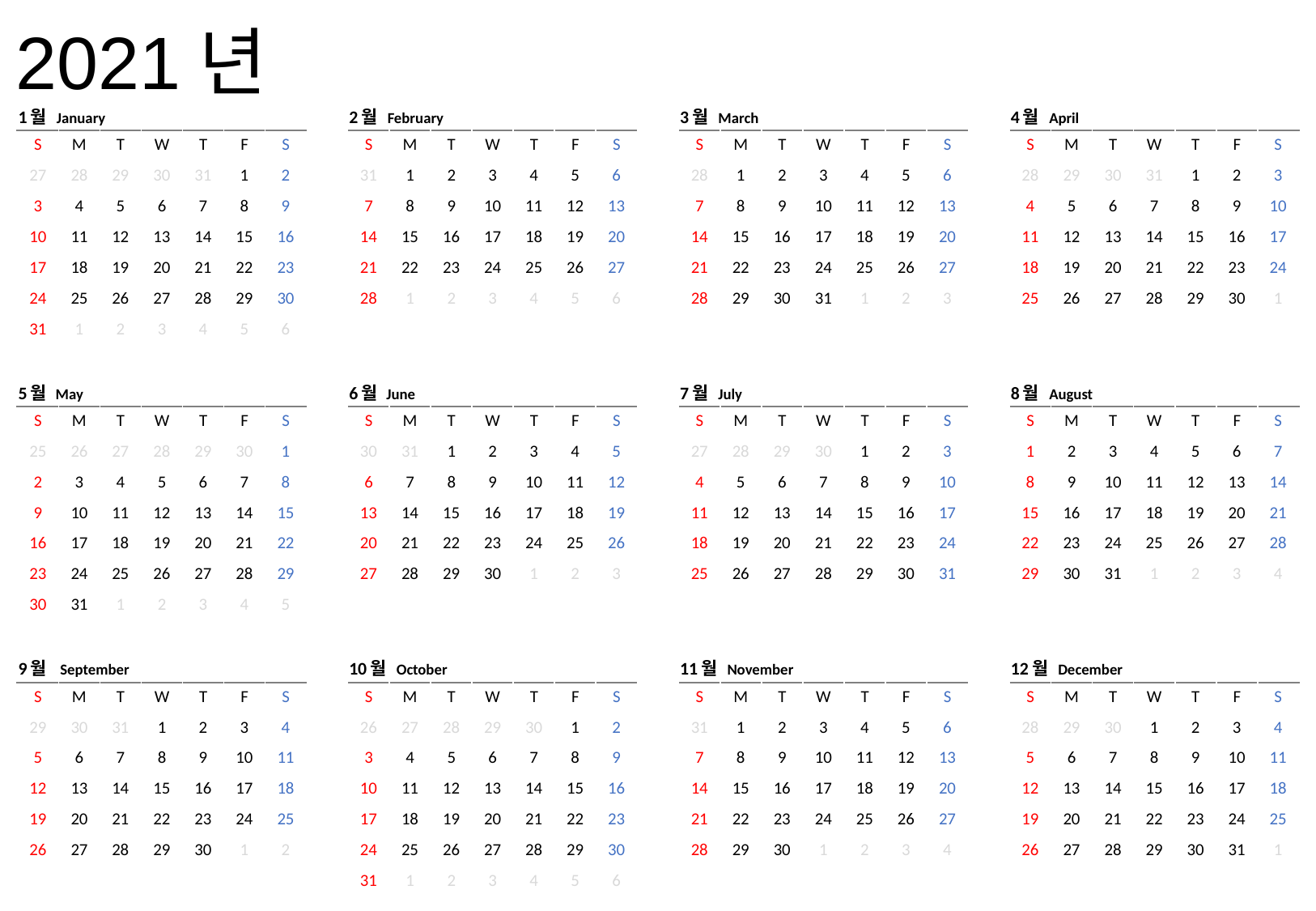

2021년
| 1월 January |  |  |  |  |  |  |  | 2월 February |  |  |  |  |  |  |  | 3월 March |  |  |  |  |  |  |  | 4월 April |  |  |  |  |  |  |
| --- | --- | --- | --- | --- | --- | --- | --- | --- | --- | --- | --- | --- | --- | --- | --- | --- | --- | --- | --- | --- | --- | --- | --- | --- | --- | --- | --- | --- | --- | --- |
| S | M | T | W | T | F | S |  | S | M | T | W | T | F | S |  | S | M | T | W | T | F | S |  | S | M | T | W | T | F | S |
| 27 | 28 | 29 | 30 | 31 | 1 | 2 |  | 31 | 1 | 2 | 3 | 4 | 5 | 6 |  | 28 | 1 | 2 | 3 | 4 | 5 | 6 |  | 28 | 29 | 30 | 31 | 1 | 2 | 3 |
| 3 | 4 | 5 | 6 | 7 | 8 | 9 |  | 7 | 8 | 9 | 10 | 11 | 12 | 13 |  | 7 | 8 | 9 | 10 | 11 | 12 | 13 |  | 4 | 5 | 6 | 7 | 8 | 9 | 10 |
| 10 | 11 | 12 | 13 | 14 | 15 | 16 |  | 14 | 15 | 16 | 17 | 18 | 19 | 20 |  | 14 | 15 | 16 | 17 | 18 | 19 | 20 |  | 11 | 12 | 13 | 14 | 15 | 16 | 17 |
| 17 | 18 | 19 | 20 | 21 | 22 | 23 |  | 21 | 22 | 23 | 24 | 25 | 26 | 27 |  | 21 | 22 | 23 | 24 | 25 | 26 | 27 |  | 18 | 19 | 20 | 21 | 22 | 23 | 24 |
| 24 | 25 | 26 | 27 | 28 | 29 | 30 |  | 28 | 1 | 2 | 3 | 4 | 5 | 6 |  | 28 | 29 | 30 | 31 | 1 | 2 | 3 |  | 25 | 26 | 27 | 28 | 29 | 30 | 1 |
| 31 | 1 | 2 | 3 | 4 | 5 | 6 |  |  |  |  |  |  |  |  |  |  |  |  |  |  |  |  |  |  |  |  |  |  |  |  |
|  |  |  |  |  |  |  |  |  |  |  |  |  |  |  |  |  |  |  |  |  |  |  |  |  |  |  |  |  |  |  |
| 5월 May |  |  |  |  |  |  |  | 6월 June |  |  |  |  |  |  |  | 7월 July |  |  |  |  |  |  |  | 8월 August |  |  |  |  |  |  |
| S | M | T | W | T | F | S |  | S | M | T | W | T | F | S |  | S | M | T | W | T | F | S |  | S | M | T | W | T | F | S |
| 25 | 26 | 27 | 28 | 29 | 30 | 1 |  | 30 | 31 | 1 | 2 | 3 | 4 | 5 |  | 27 | 28 | 29 | 30 | 1 | 2 | 3 |  | 1 | 2 | 3 | 4 | 5 | 6 | 7 |
| 2 | 3 | 4 | 5 | 6 | 7 | 8 |  | 6 | 7 | 8 | 9 | 10 | 11 | 12 |  | 4 | 5 | 6 | 7 | 8 | 9 | 10 |  | 8 | 9 | 10 | 11 | 12 | 13 | 14 |
| 9 | 10 | 11 | 12 | 13 | 14 | 15 |  | 13 | 14 | 15 | 16 | 17 | 18 | 19 |  | 11 | 12 | 13 | 14 | 15 | 16 | 17 |  | 15 | 16 | 17 | 18 | 19 | 20 | 21 |
| 16 | 17 | 18 | 19 | 20 | 21 | 22 |  | 20 | 21 | 22 | 23 | 24 | 25 | 26 |  | 18 | 19 | 20 | 21 | 22 | 23 | 24 |  | 22 | 23 | 24 | 25 | 26 | 27 | 28 |
| 23 | 24 | 25 | 26 | 27 | 28 | 29 |  | 27 | 28 | 29 | 30 | 1 | 2 | 3 |  | 25 | 26 | 27 | 28 | 29 | 30 | 31 |  | 29 | 30 | 31 | 1 | 2 | 3 | 4 |
| 30 | 31 | 1 | 2 | 3 | 4 | 5 |  |  |  |  |  |  |  |  |  |  |  |  |  |  |  |  |  |  |  |  |  |  |  |  |
|  |  |  |  |  |  |  |  |  |  |  |  |  |  |  |  |  |  |  |  |  |  |  |  |  |  |  |  |  |  |  |
| 9월 September |  |  |  |  |  |  |  | 10월 October |  |  |  |  |  |  |  | 11월 November |  |  |  |  |  |  |  | 12월 December |  |  |  |  |  |  |
| S | M | T | W | T | F | S |  | S | M | T | W | T | F | S |  | S | M | T | W | T | F | S |  | S | M | T | W | T | F | S |
| 29 | 30 | 31 | 1 | 2 | 3 | 4 |  | 26 | 27 | 28 | 29 | 30 | 1 | 2 |  | 31 | 1 | 2 | 3 | 4 | 5 | 6 |  | 28 | 29 | 30 | 1 | 2 | 3 | 4 |
| 5 | 6 | 7 | 8 | 9 | 10 | 11 |  | 3 | 4 | 5 | 6 | 7 | 8 | 9 |  | 7 | 8 | 9 | 10 | 11 | 12 | 13 |  | 5 | 6 | 7 | 8 | 9 | 10 | 11 |
| 12 | 13 | 14 | 15 | 16 | 17 | 18 |  | 10 | 11 | 12 | 13 | 14 | 15 | 16 |  | 14 | 15 | 16 | 17 | 18 | 19 | 20 |  | 12 | 13 | 14 | 15 | 16 | 17 | 18 |
| 19 | 20 | 21 | 22 | 23 | 24 | 25 |  | 17 | 18 | 19 | 20 | 21 | 22 | 23 |  | 21 | 22 | 23 | 24 | 25 | 26 | 27 |  | 19 | 20 | 21 | 22 | 23 | 24 | 25 |
| 26 | 27 | 28 | 29 | 30 | 1 | 2 |  | 24 | 25 | 26 | 27 | 28 | 29 | 30 |  | 28 | 29 | 30 | 1 | 2 | 3 | 4 |  | 26 | 27 | 28 | 29 | 30 | 31 | 1 |
|  |  |  |  |  |  |  |  | 31 | 1 | 2 | 3 | 4 | 5 | 6 |  |  |  |  |  |  |  |  |  |  |  |  |  |  |  |  |